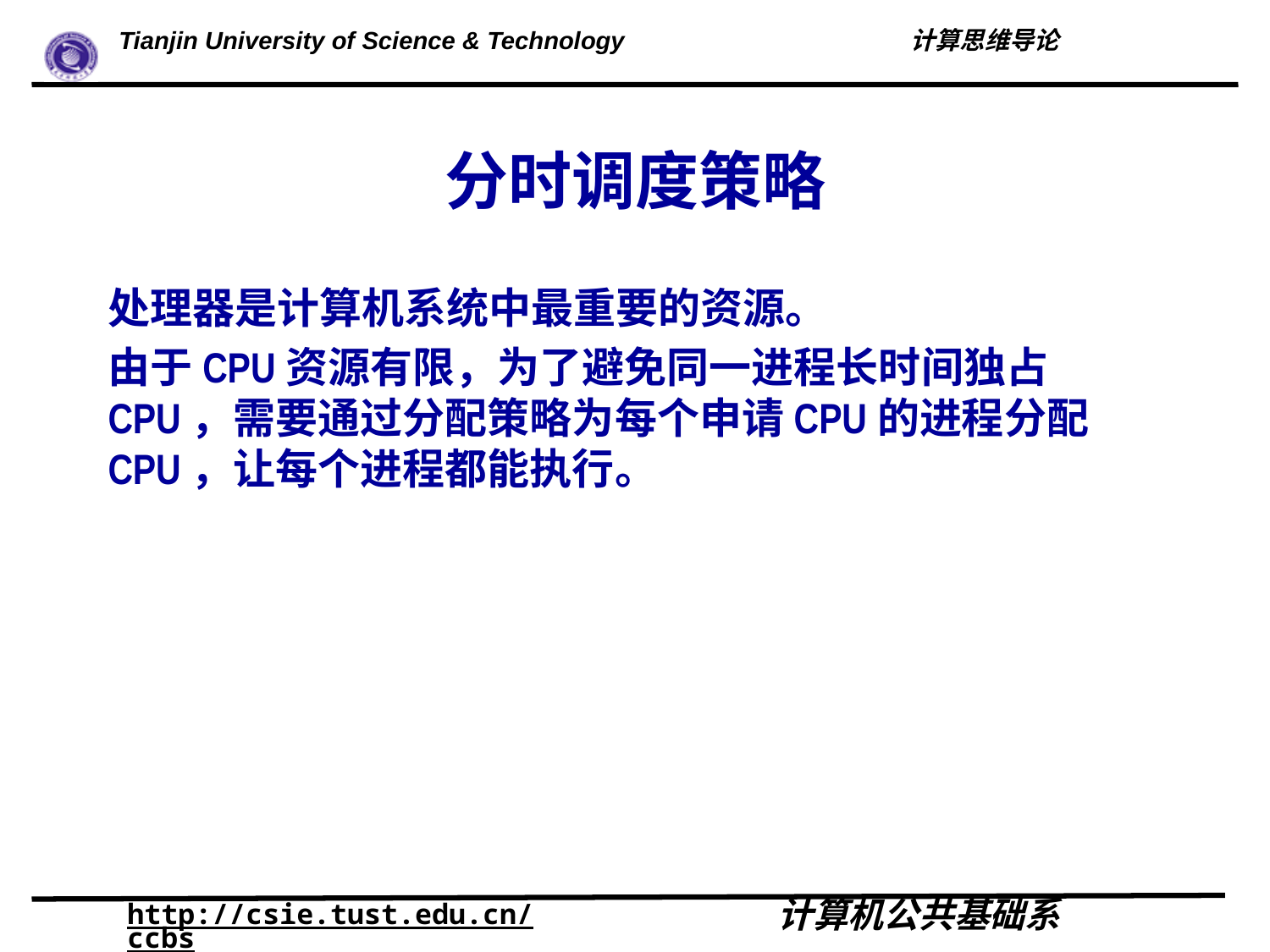

# 分时调度策略
处理器是计算机系统中最重要的资源。
由于CPU资源有限，为了避免同一进程长时间独占CPU，需要通过分配策略为每个申请CPU的进程分配CPU，让每个进程都能执行。